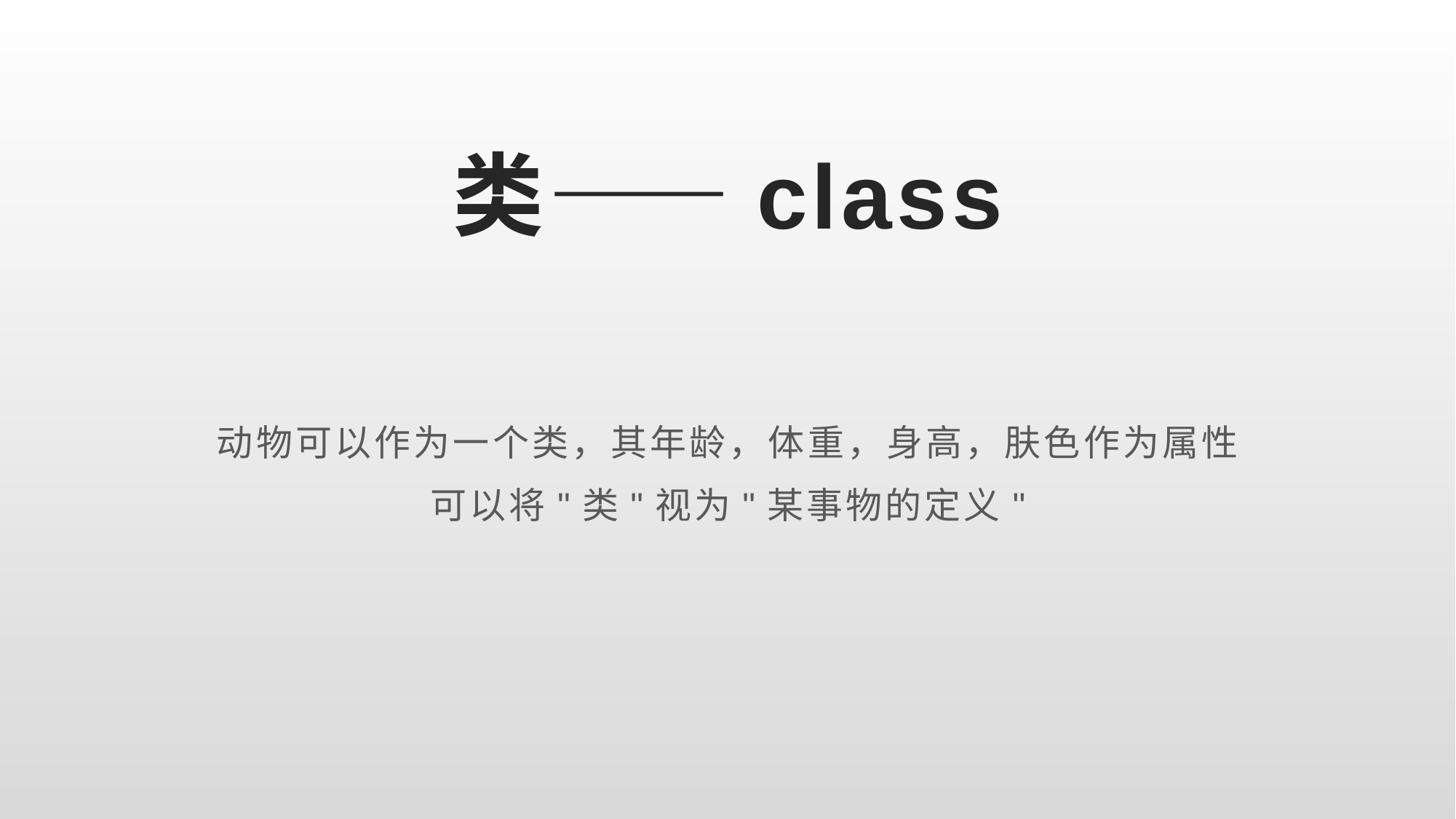

# 类——class
动物可以作为一个类，其年龄，体重，身高，肤色作为属性
可以将"类"视为"某事物的定义"